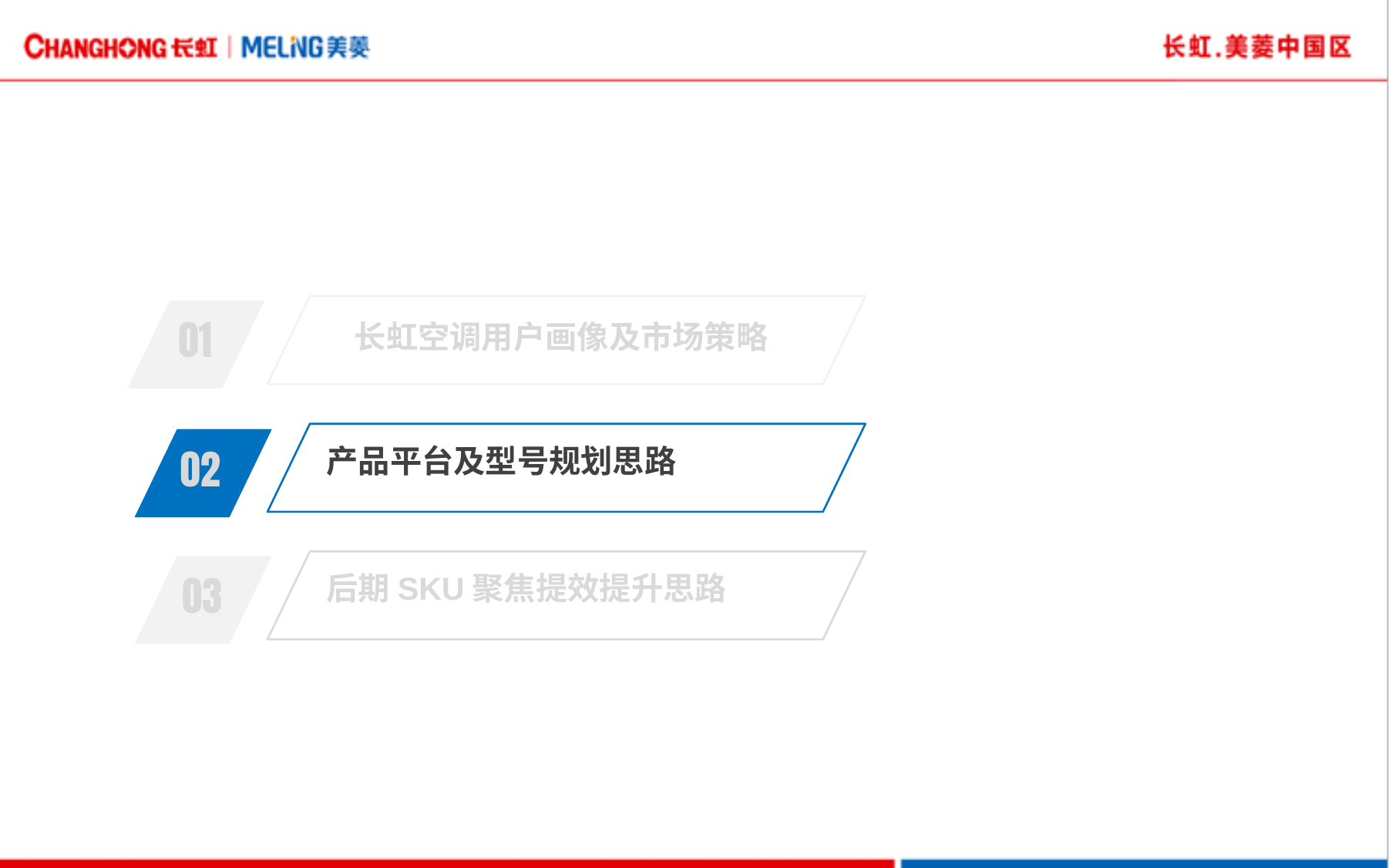

长虹空调用户画像及市场策略

01

产品平台及型号规划思路

02

后期SKU聚焦提效提升思路

03